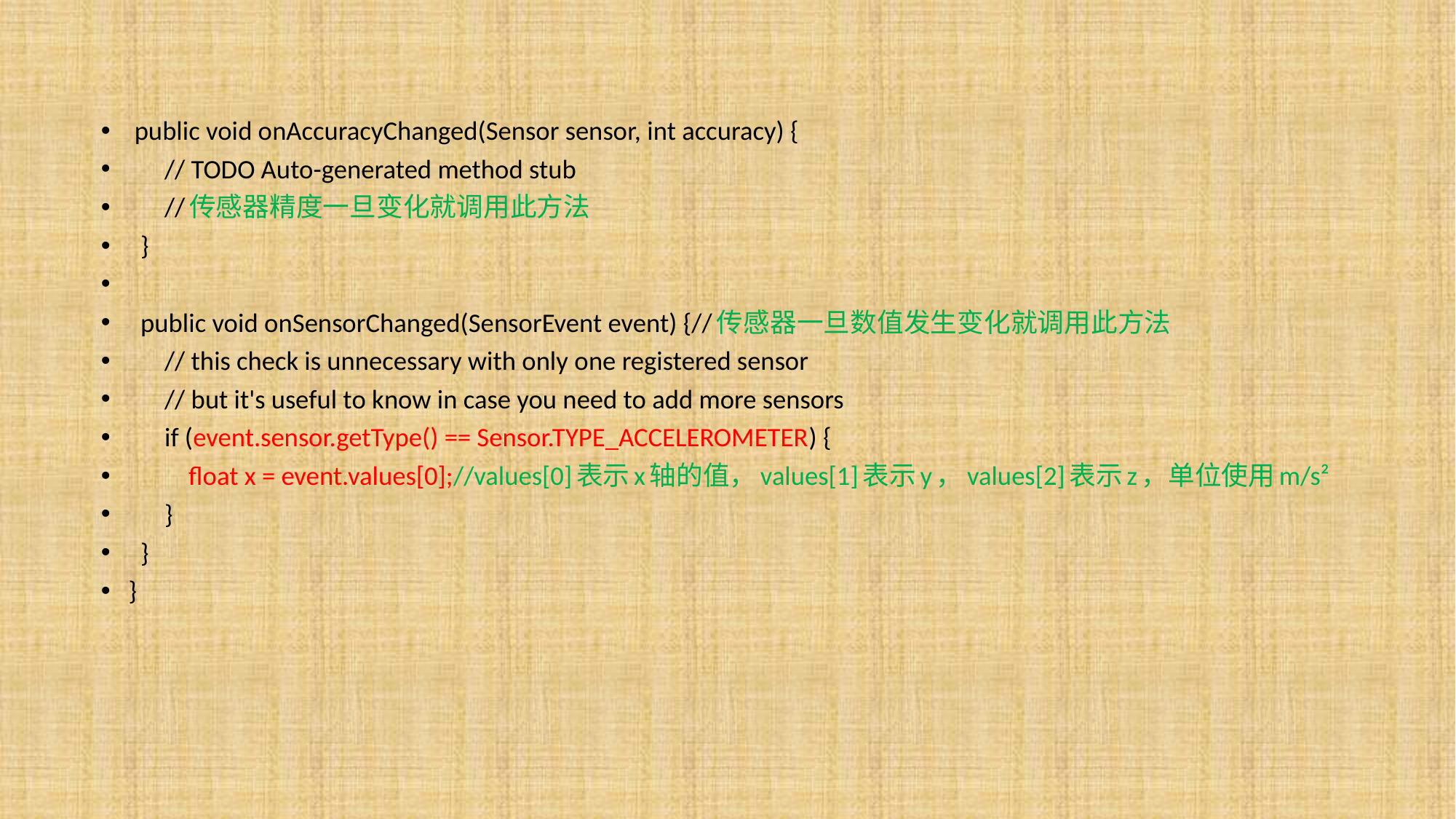

public void onAccuracyChanged(Sensor sensor, int accuracy) {
      // TODO Auto-generated method stub
      //传感器精度一旦变化就调用此方法
  }

  public void onSensorChanged(SensorEvent event) {//传感器一旦数值发生变化就调用此方法
      // this check is unnecessary with only one registered sensor
      // but it's useful to know in case you need to add more sensors
      if (event.sensor.getType() == Sensor.TYPE_ACCELEROMETER) {
          float x = event.values[0];//values[0]表示x轴的值，values[1]表示y，values[2]表示z，单位使用m/s²
      }
  }
}